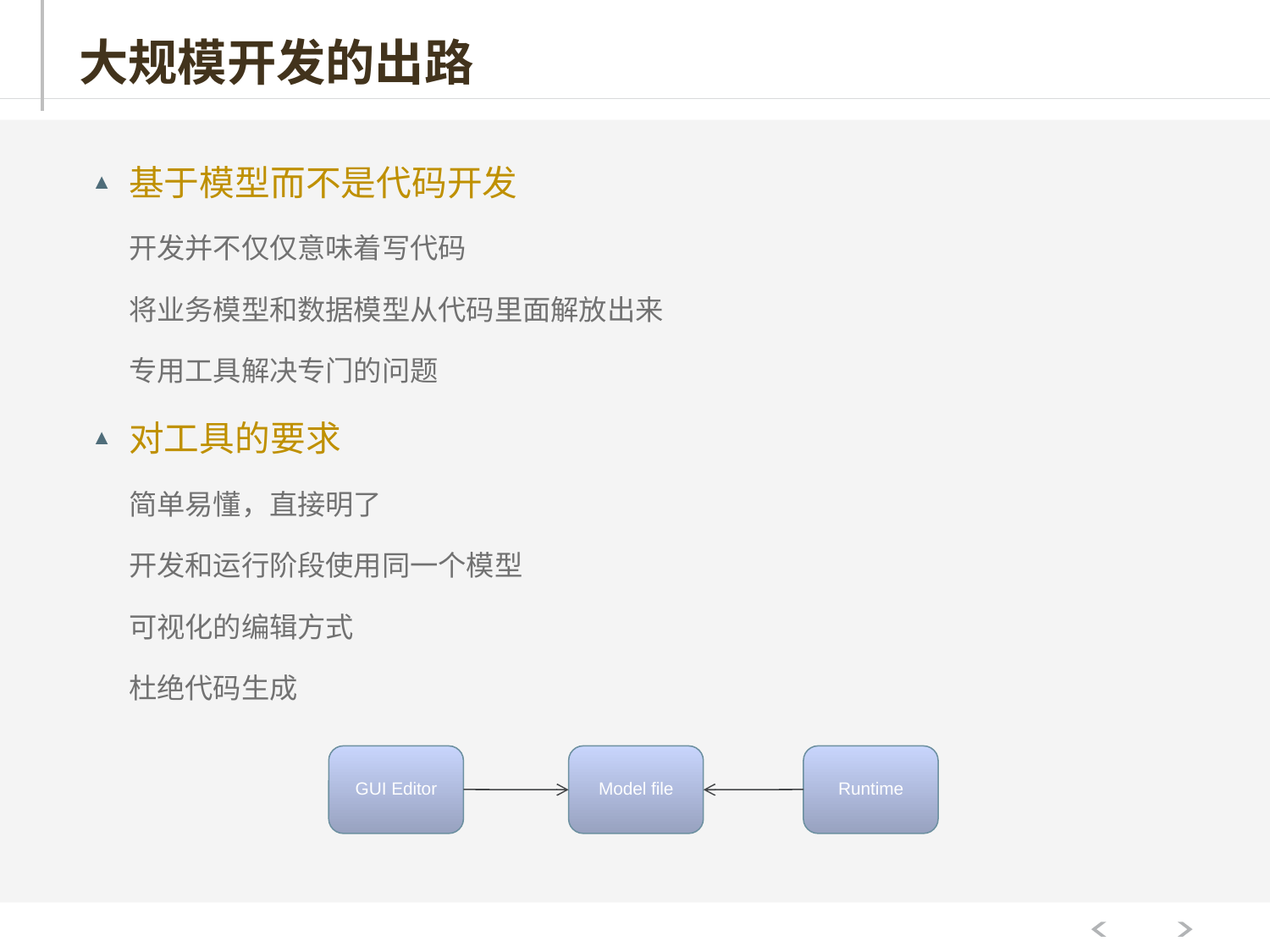

# 大规模开发的出路
基于模型而不是代码开发
开发并不仅仅意味着写代码
将业务模型和数据模型从代码里面解放出来
专用工具解决专门的问题
对工具的要求
简单易懂，直接明了
开发和运行阶段使用同一个模型
可视化的编辑方式
杜绝代码生成

GUI Editor

Model file

Runtime